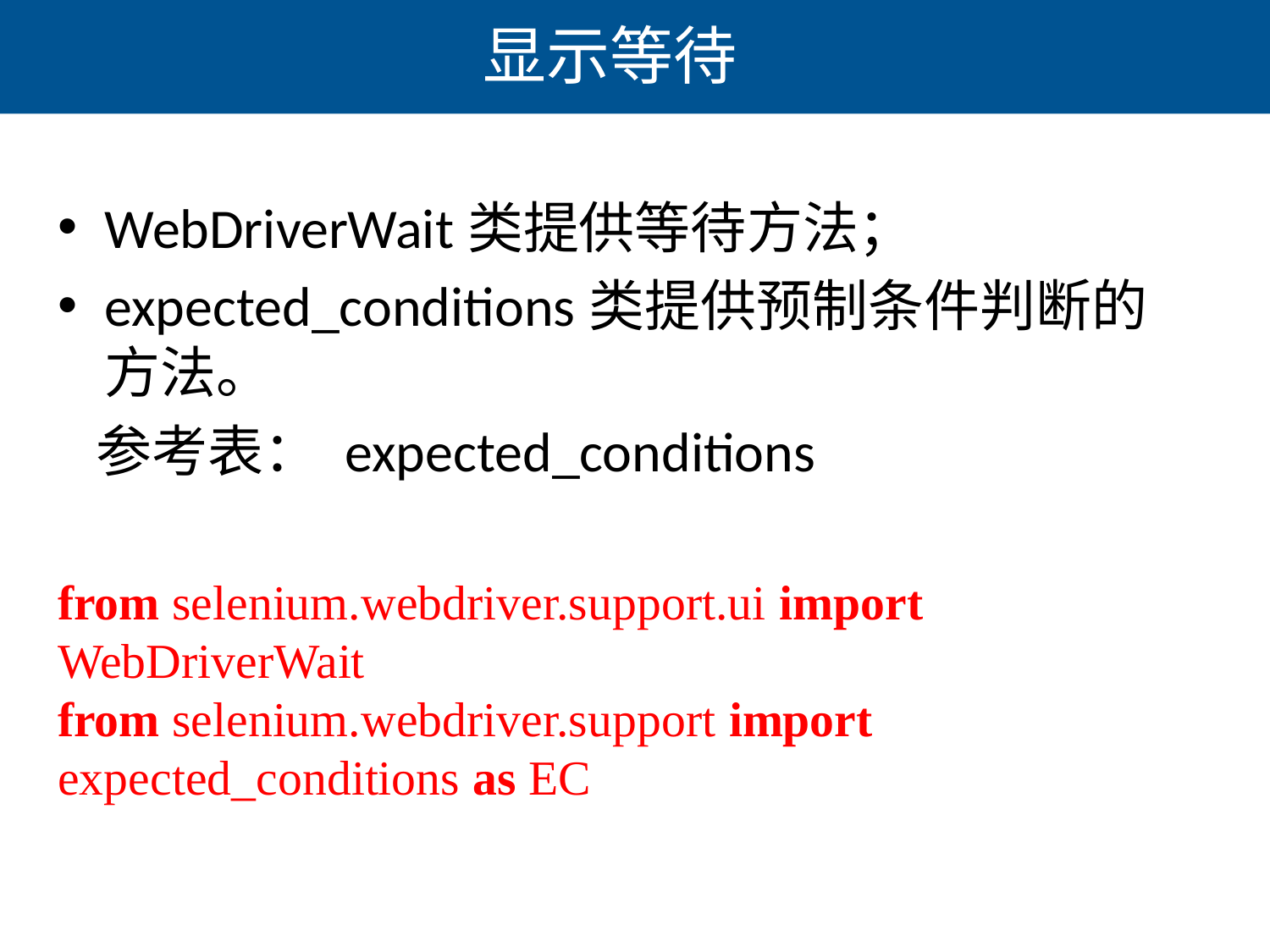

# 显示等待
WebDriverWait类提供等待方法；
expected_conditions类提供预制条件判断的方法。
  参考表： expected_conditions

from selenium.webdriver.support.ui import WebDriverWait
from selenium.webdriver.support import  expected_conditions as EC